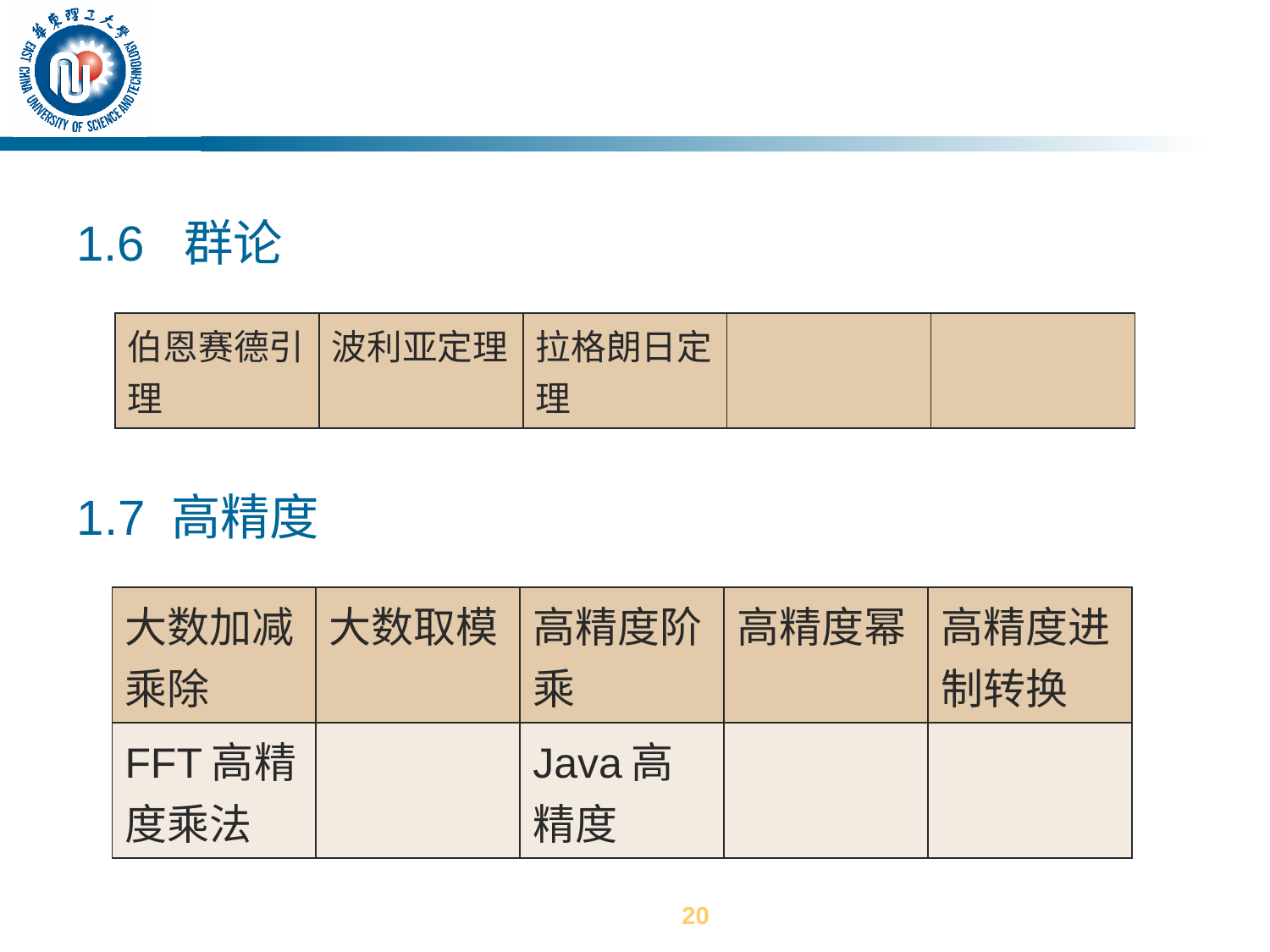

1.6  群论
| 伯恩赛德引理 | 波利亚定理 | 拉格朗日定理 |  |  |
| --- | --- | --- | --- | --- |
1.7 高精度
| 大数加减乘除 | 大数取模 | 高精度阶乘 | 高精度幂 | 高精度进制转换 |
| --- | --- | --- | --- | --- |
| FFT高精度乘法 |  | Java高精度 |  |  |